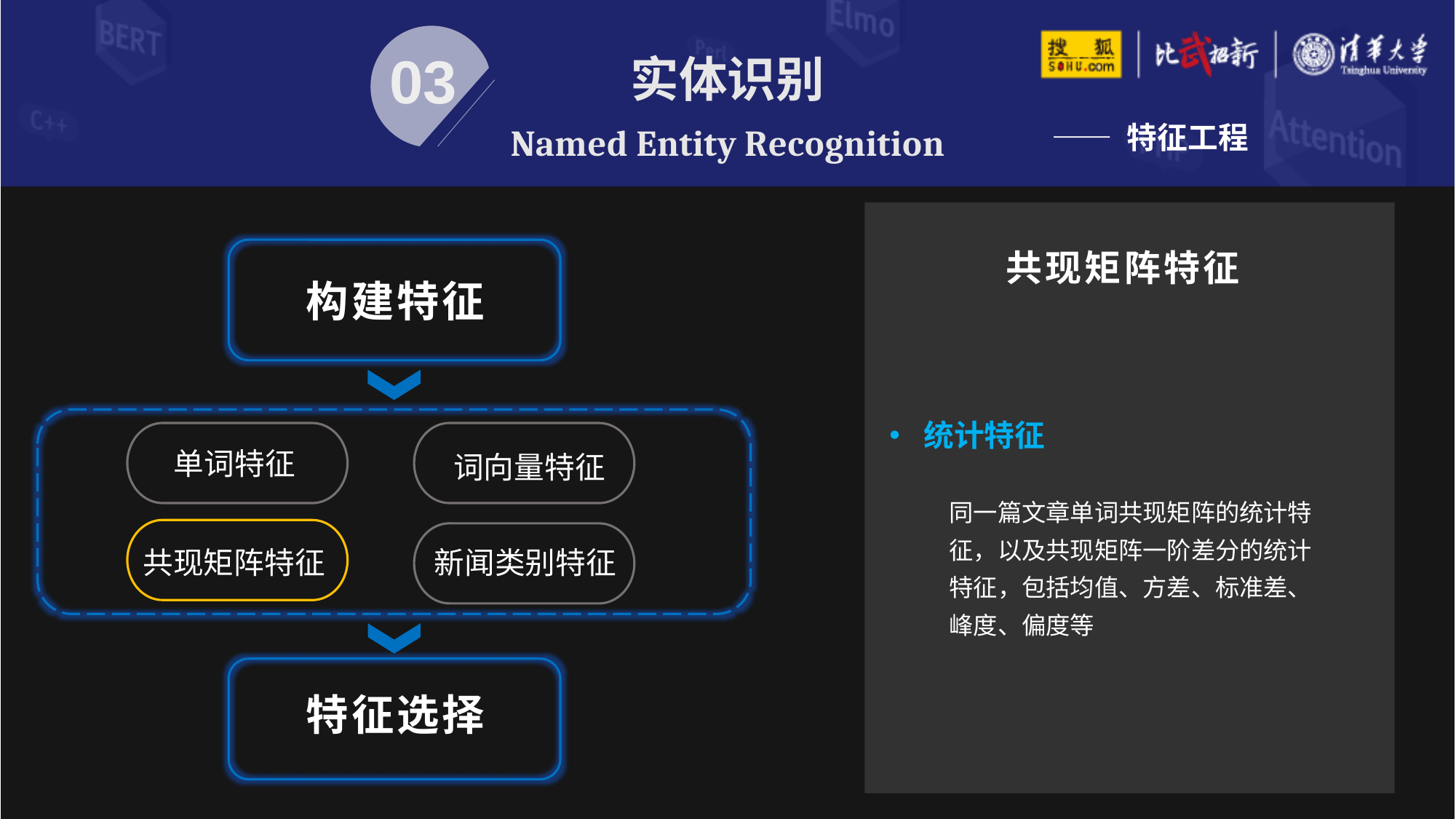

实体识别
Named Entity Recognition
03
—— 特征工程

共现矩阵特征
构建特征

统计特征

单词特征
词向量特征
同一篇文章单词共现矩阵的统计特征，以及共现矩阵一阶差分的统计特征，包括均值、方差、标准差、峰度、偏度等

共现矩阵特征
新闻类别特征

特征选择